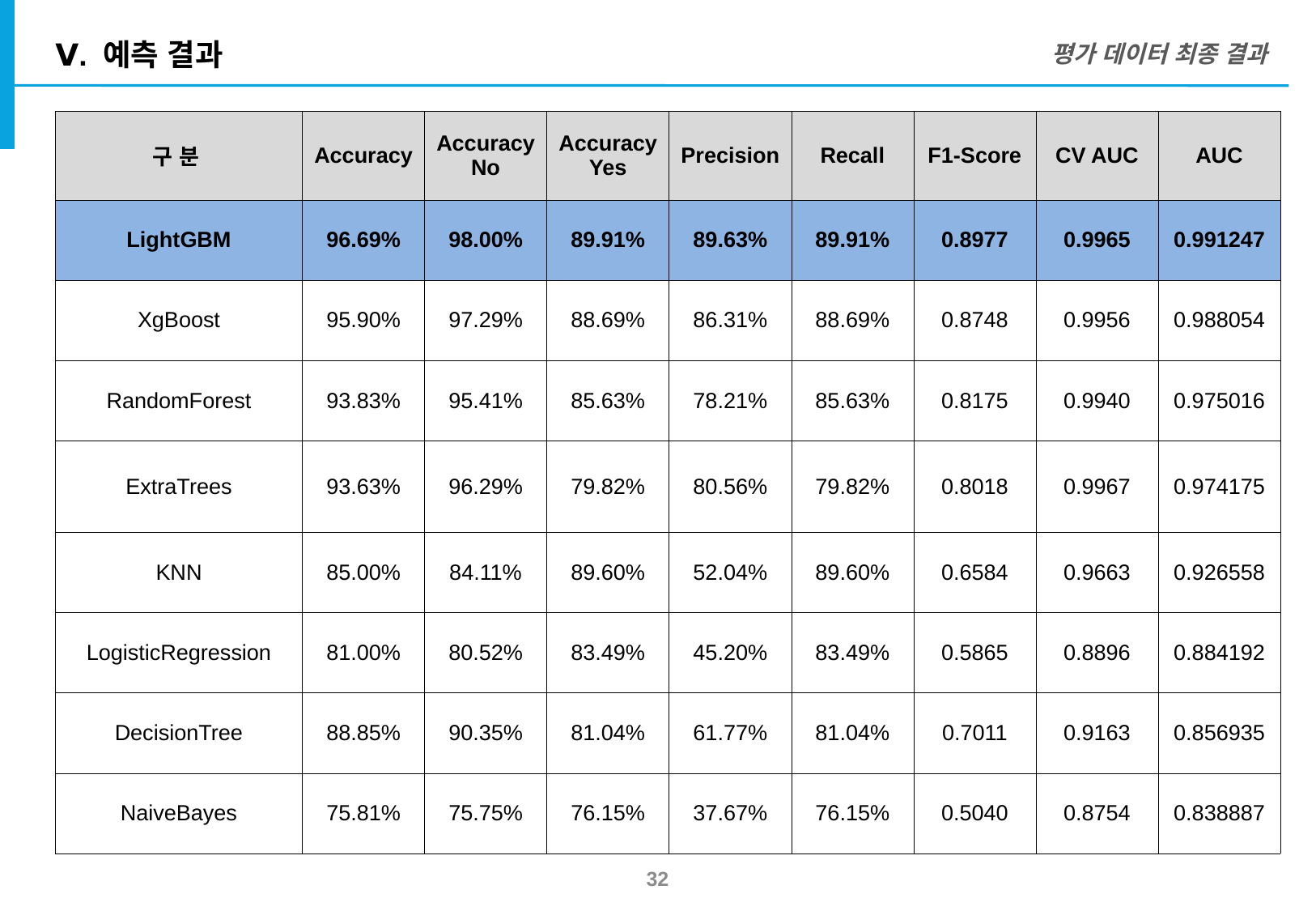

Ⅴ. 예측 결과
평가 데이터 최종 결과
| 구 분 | Accuracy | Accuracy No | Accuracy Yes | Precision | Recall | F1-Score | CV AUC | AUC |
| --- | --- | --- | --- | --- | --- | --- | --- | --- |
| LightGBM | 96.69% | 98.00% | 89.91% | 89.63% | 89.91% | 0.8977 | 0.9965 | 0.991247 |
| XgBoost | 95.90% | 97.29% | 88.69% | 86.31% | 88.69% | 0.8748 | 0.9956 | 0.988054 |
| RandomForest | 93.83% | 95.41% | 85.63% | 78.21% | 85.63% | 0.8175 | 0.9940 | 0.975016 |
| ExtraTrees | 93.63% | 96.29% | 79.82% | 80.56% | 79.82% | 0.8018 | 0.9967 | 0.974175 |
| KNN | 85.00% | 84.11% | 89.60% | 52.04% | 89.60% | 0.6584 | 0.9663 | 0.926558 |
| LogisticRegression | 81.00% | 80.52% | 83.49% | 45.20% | 83.49% | 0.5865 | 0.8896 | 0.884192 |
| DecisionTree | 88.85% | 90.35% | 81.04% | 61.77% | 81.04% | 0.7011 | 0.9163 | 0.856935 |
| NaiveBayes | 75.81% | 75.75% | 76.15% | 37.67% | 76.15% | 0.5040 | 0.8754 | 0.838887 |
|  |  |
| --- | --- |
32